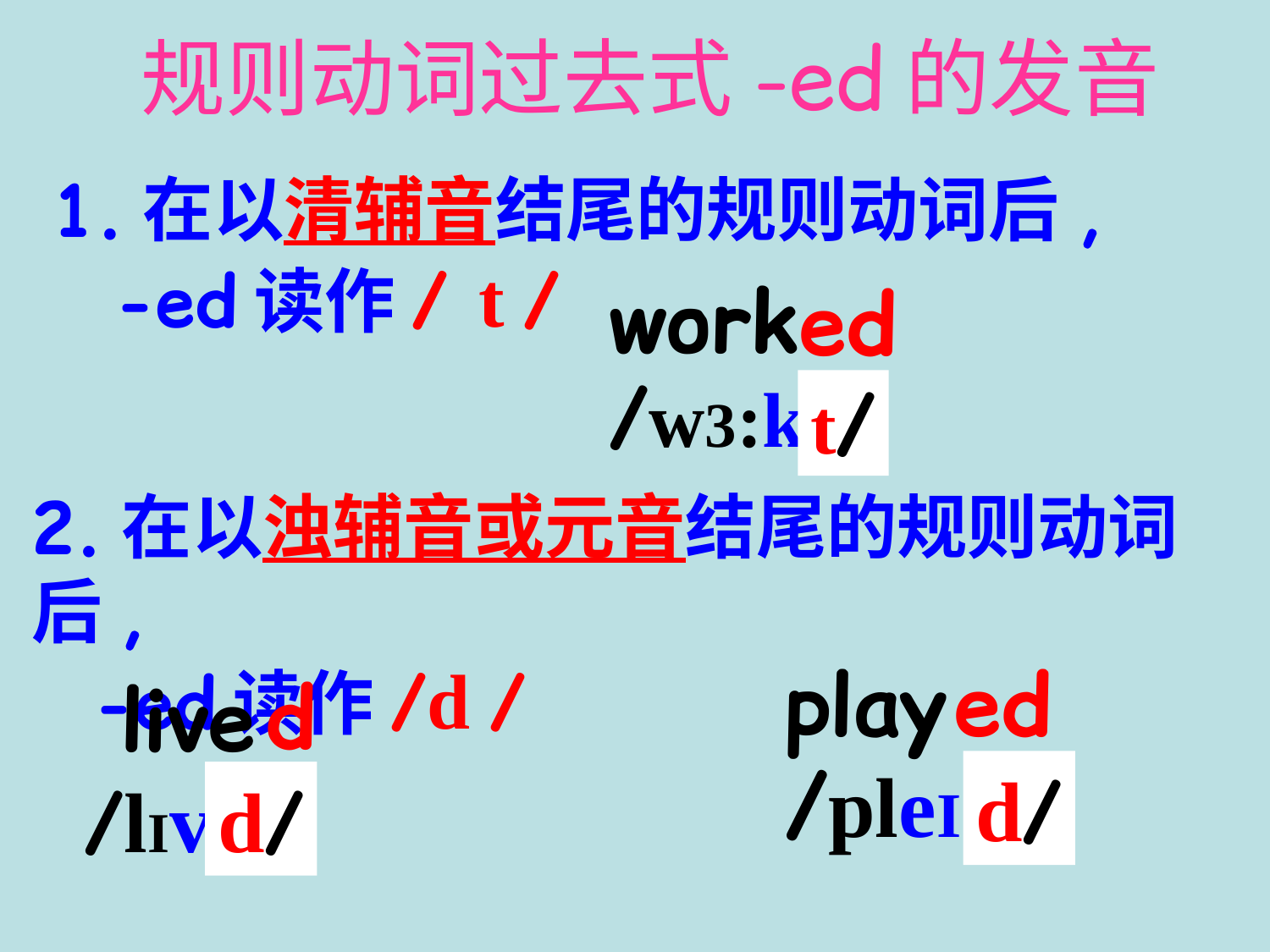

规则动词过去式-ed的发音
1.在以清辅音结尾的规则动词后,
  -ed读作/ t /
work
/w3:k/
ed
t/
2.在以浊辅音或元音结尾的规则动词后,
  -ed读作/d /
play
/pleI /
ed
d
 live
/lIv /
d/
d/